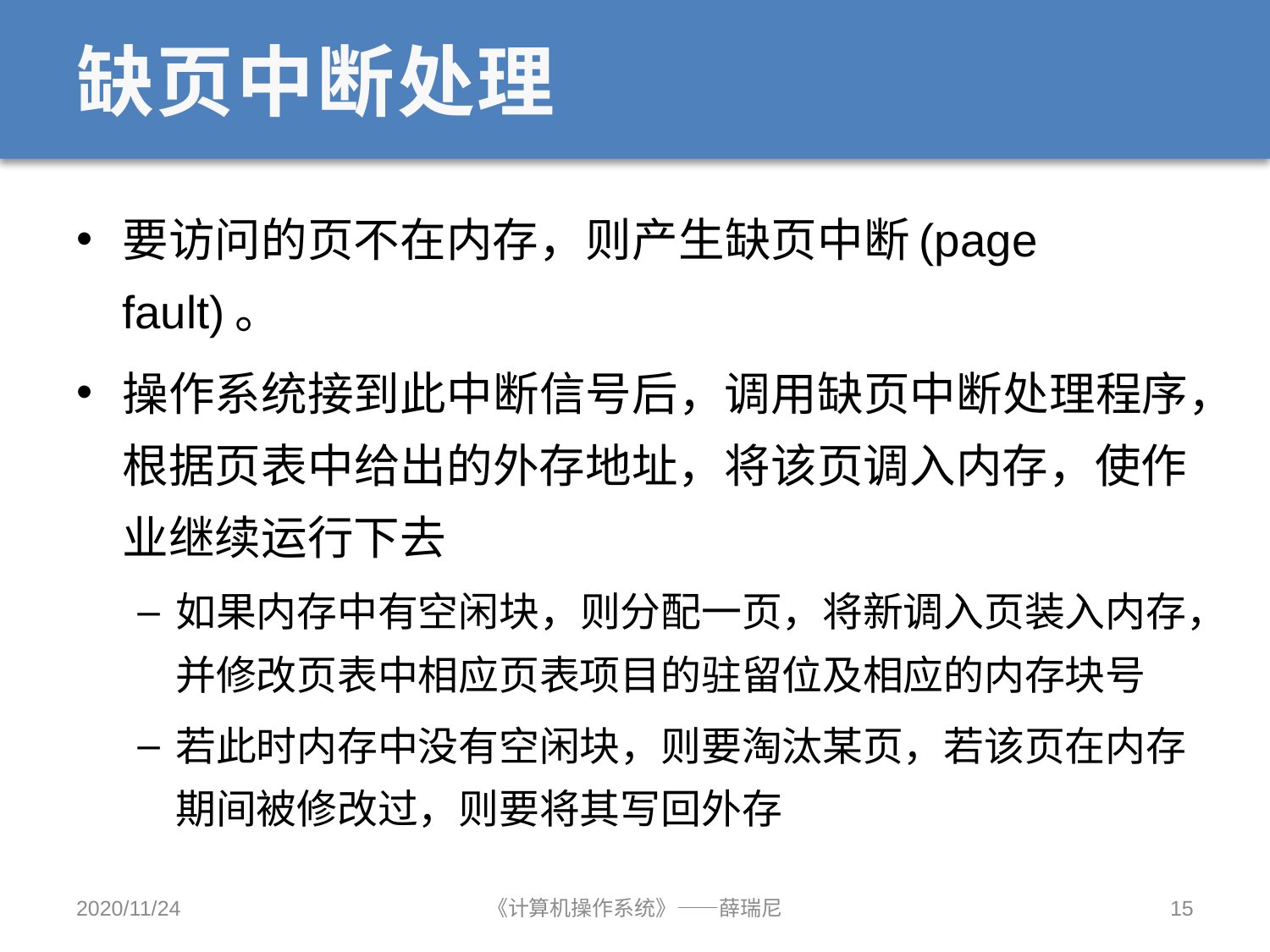

# 缺页中断处理
要访问的页不在内存，则产生缺页中断(page fault)。
操作系统接到此中断信号后，调用缺页中断处理程序，根据页表中给出的外存地址，将该页调入内存，使作业继续运行下去
如果内存中有空闲块，则分配一页，将新调入页装入内存，并修改页表中相应页表项目的驻留位及相应的内存块号
若此时内存中没有空闲块，则要淘汰某页，若该页在内存期间被修改过，则要将其写回外存
2020/11/24
《计算机操作系统》——薛瑞尼
15